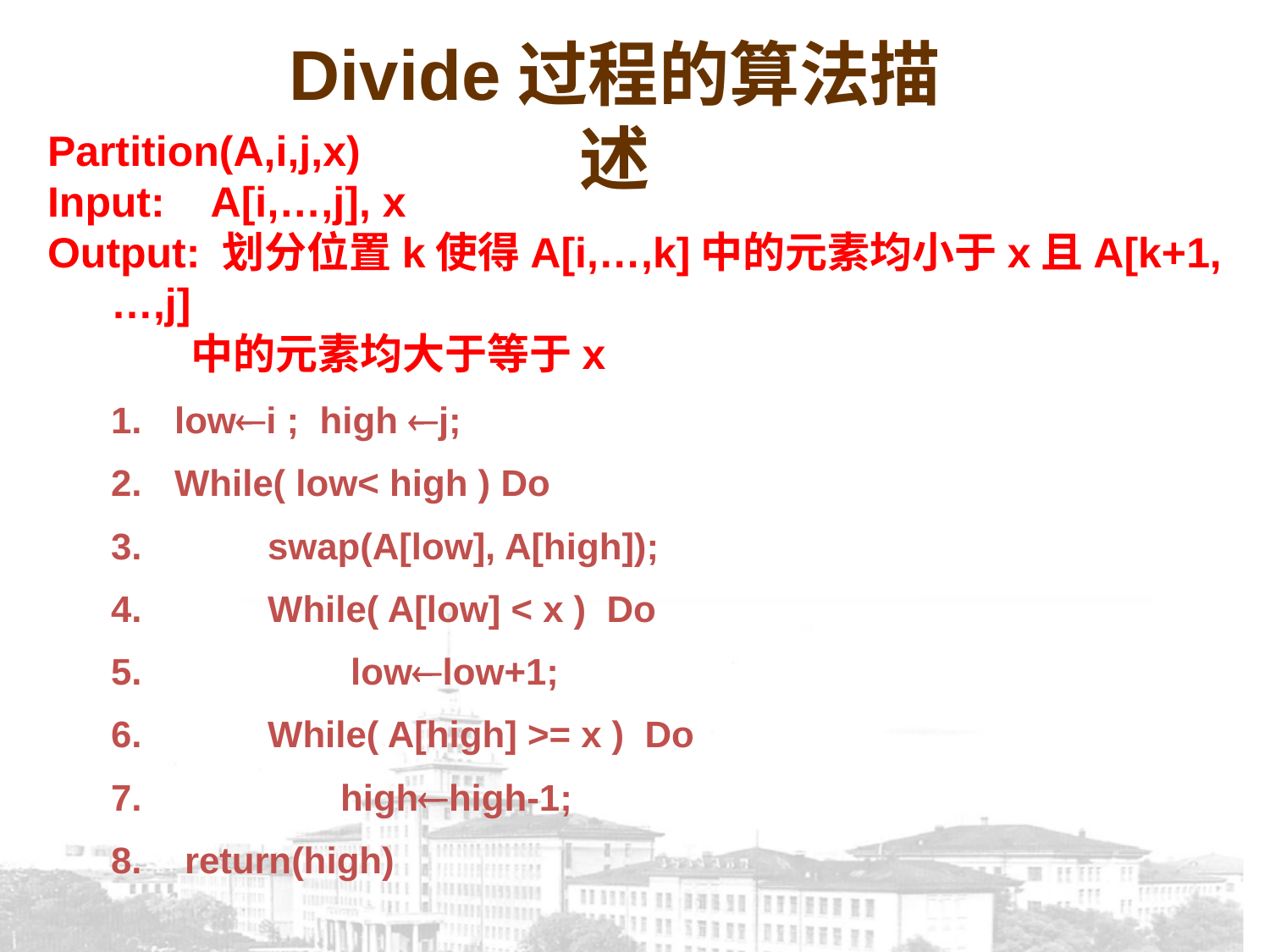

Divide过程的算法描述
Partition(A,i,j,x)
Input:    A[i,…,j], x
Output: 划分位置k使得A[i,…,k]中的元素均小于x且A[k+1,…,j]
              中的元素均大于等于x
low←i ;  high ←j;
While( low< high ) Do
         swap(A[low], A[high]);
         While( A[low] < x )  Do
                 low←low+1;
         While( A[high] >= x )  Do
                high←high-1;
 return(high)